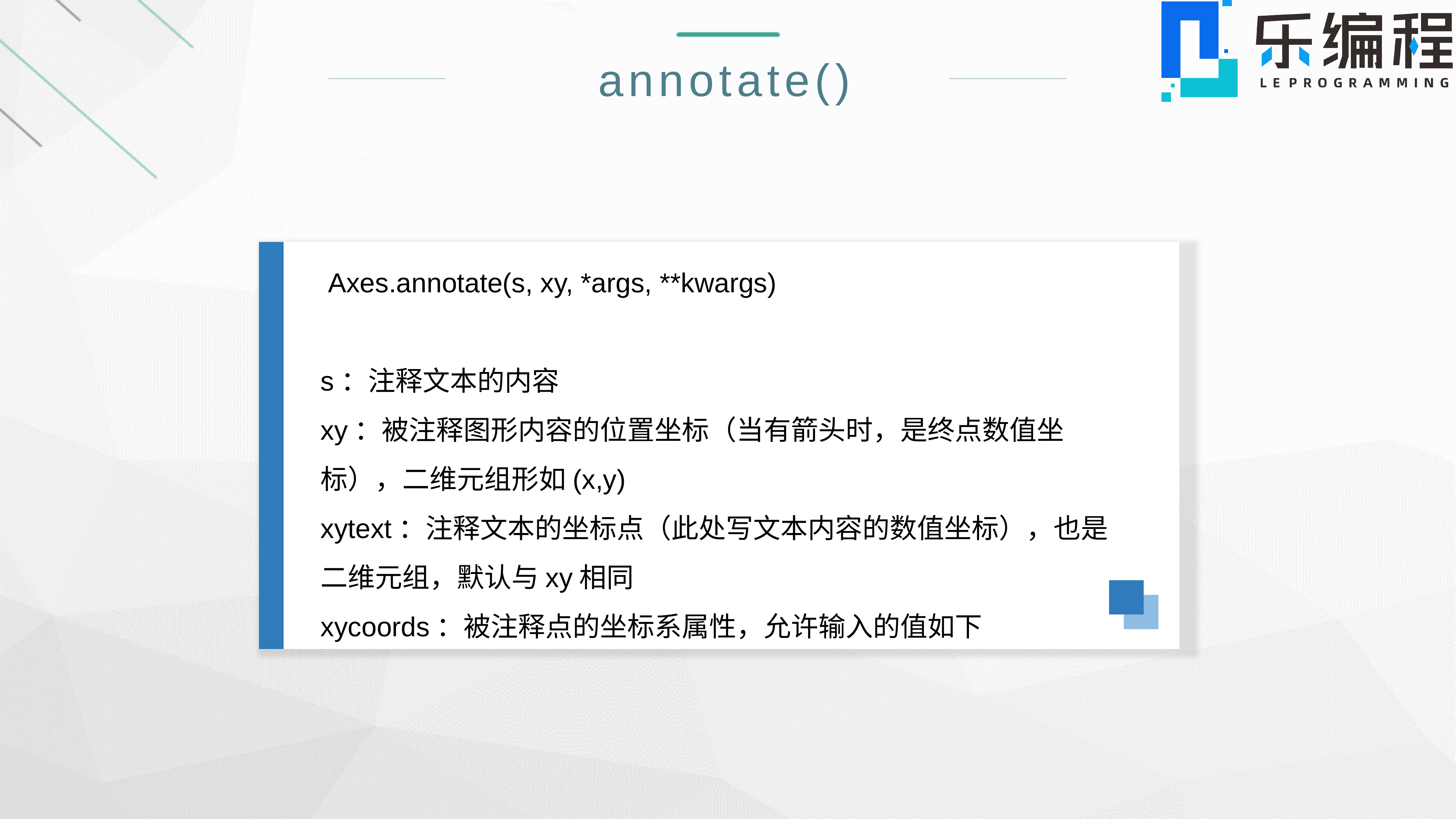

annotate()

 Axes.annotate(s, xy, *args, **kwargs)

s：注释文本的内容
xy：被注释图形内容的位置坐标（当有箭头时，是终点数值坐标），二维元组形如(x,y)
xytext：注释文本的坐标点（此处写文本内容的数值坐标），也是二维元组，默认与xy相同
xycoords：被注释点的坐标系属性，允许输入的值如下